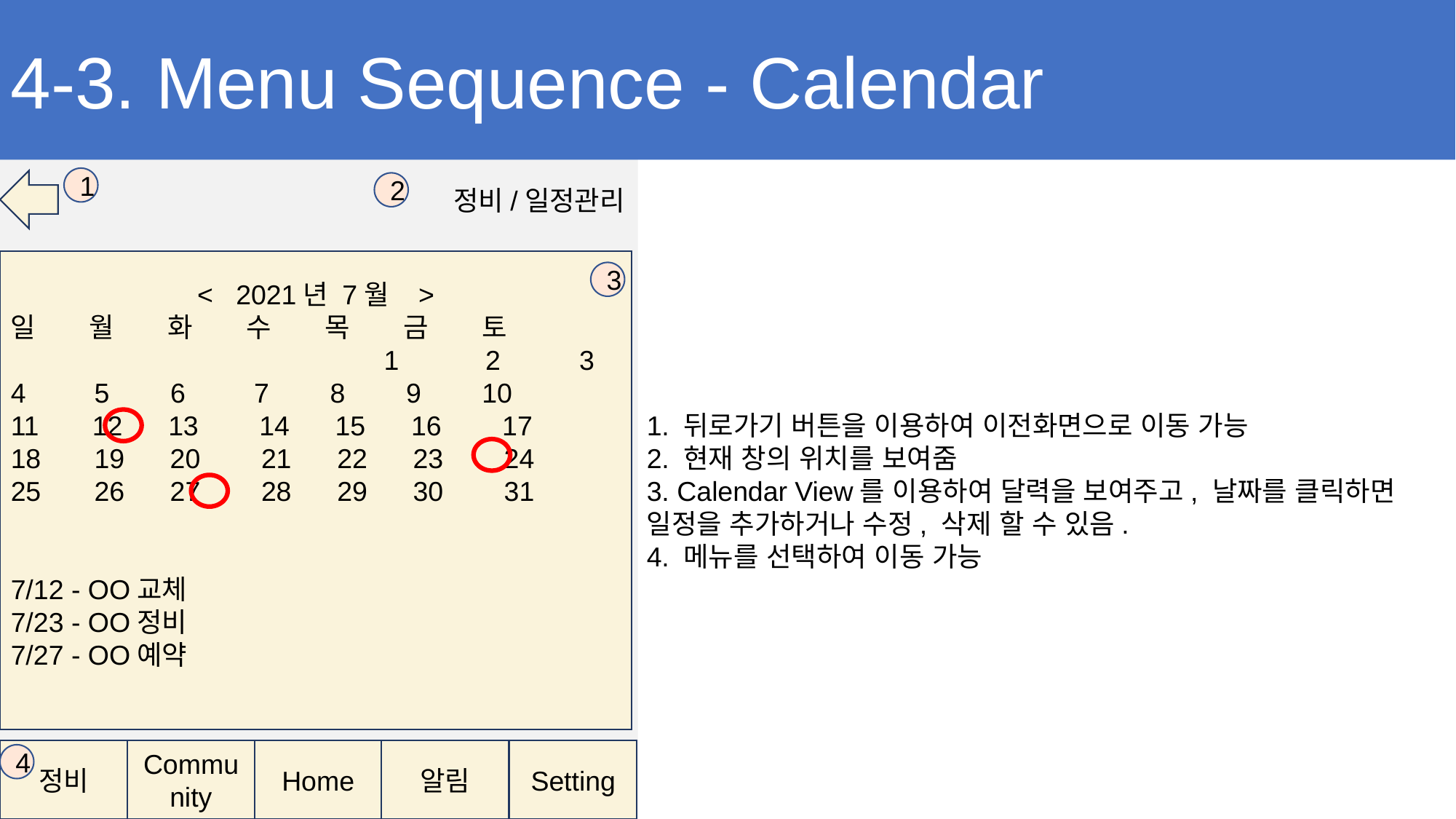

4-3. Menu Sequence - Calendar

정비
Community
Home
알림
Setting
정비/일정관리
1. 뒤로가기 버튼을 이용하여 이전화면으로 이동 가능
2. 현재 창의 위치를 보여줌
3. Calendar View를 이용하여 달력을 보여주고, 날짜를 클릭하면 일정을 추가하거나 수정, 삭제 할 수 있음.
4. 메뉴를 선택하여 이동 가능
1

2
<   2021년 7월   >
일       월       화       수       목       금       토
			      1	     2	   3
4         5        6         7        8        9        10
11       12      13        14      15      16        17
18       19      20        21      22      23        24
25       26      27        28      29      30        31

7/12 - OO교체
7/23 - OO정비
7/27 - OO예약

3
3

4
4